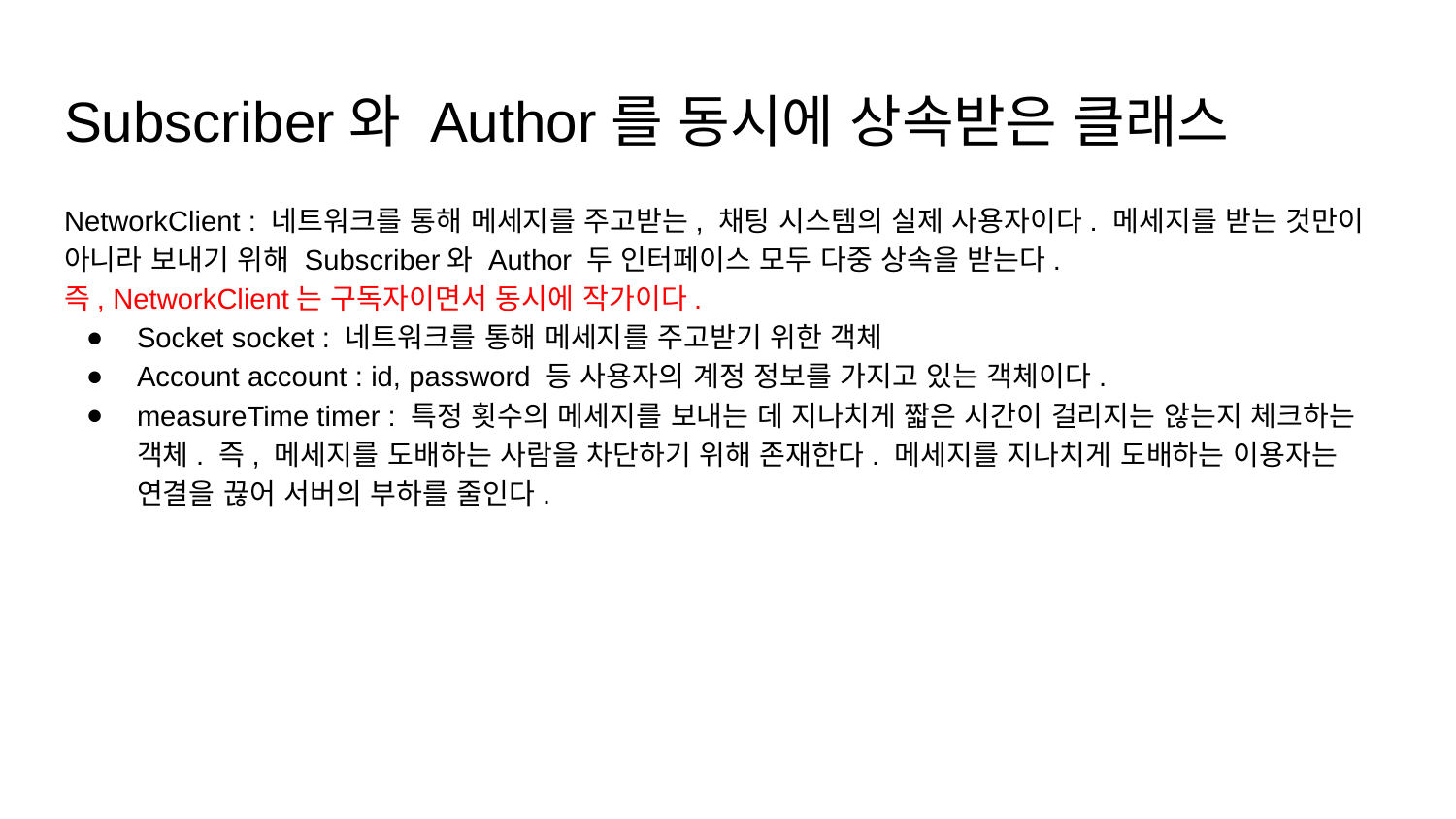

# Subscriber와 Author를 동시에 상속받은 클래스
NetworkClient : 네트워크를 통해 메세지를 주고받는, 채팅 시스템의 실제 사용자이다. 메세지를 받는 것만이 아니라 보내기 위해 Subscriber와 Author 두 인터페이스 모두 다중 상속을 받는다.
즉, NetworkClient는 구독자이면서 동시에 작가이다.
Socket socket : 네트워크를 통해 메세지를 주고받기 위한 객체
Account account : id, password 등 사용자의 계정 정보를 가지고 있는 객체이다.
measureTime timer : 특정 횟수의 메세지를 보내는 데 지나치게 짧은 시간이 걸리지는 않는지 체크하는 객체. 즉, 메세지를 도배하는 사람을 차단하기 위해 존재한다. 메세지를 지나치게 도배하는 이용자는 연결을 끊어 서버의 부하를 줄인다.